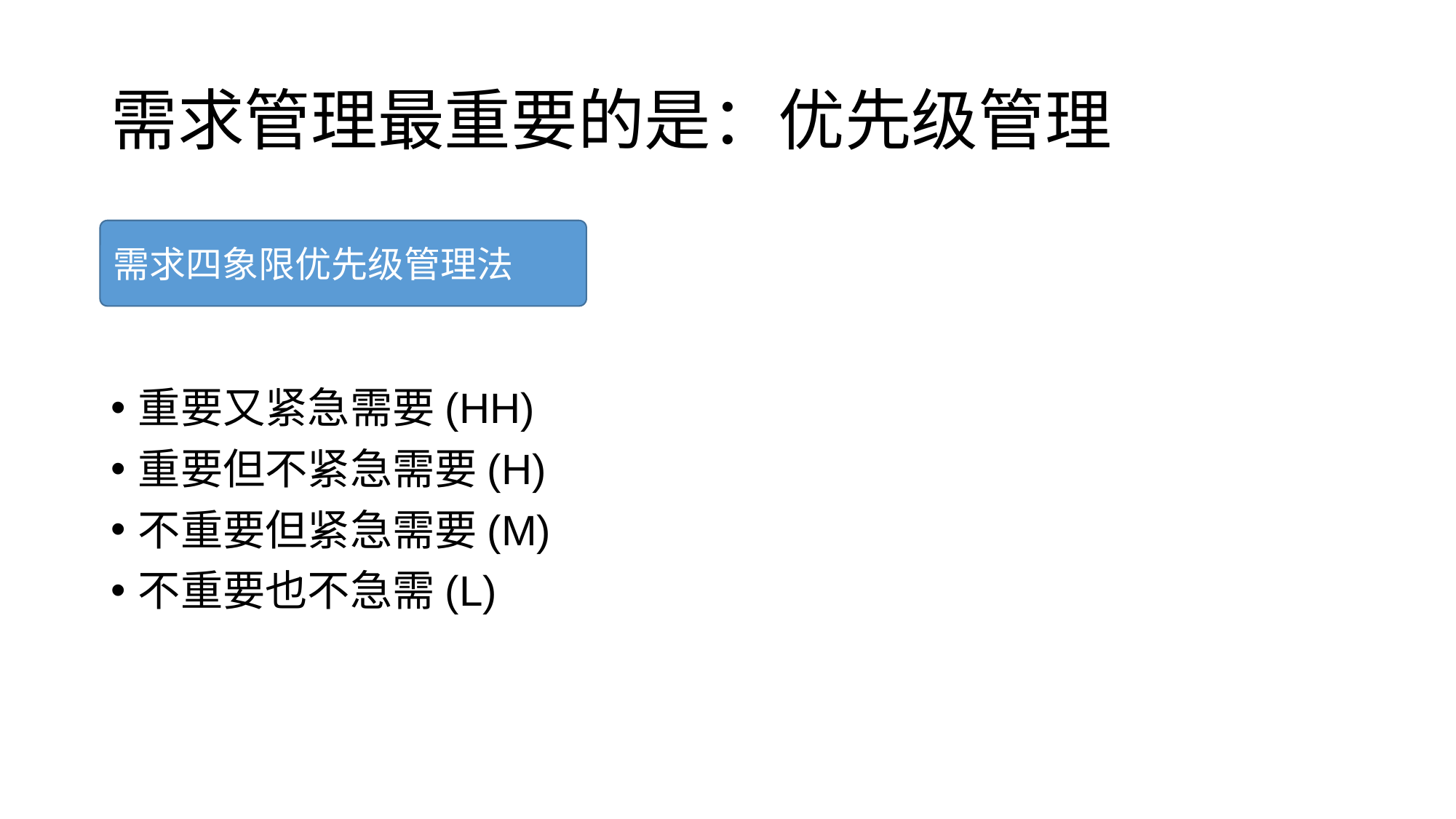

# 需求管理最重要的是：优先级管理
需求四象限优先级管理法
重要又紧急需要(HH)
重要但不紧急需要(H)
不重要但紧急需要(M)
不重要也不急需(L)